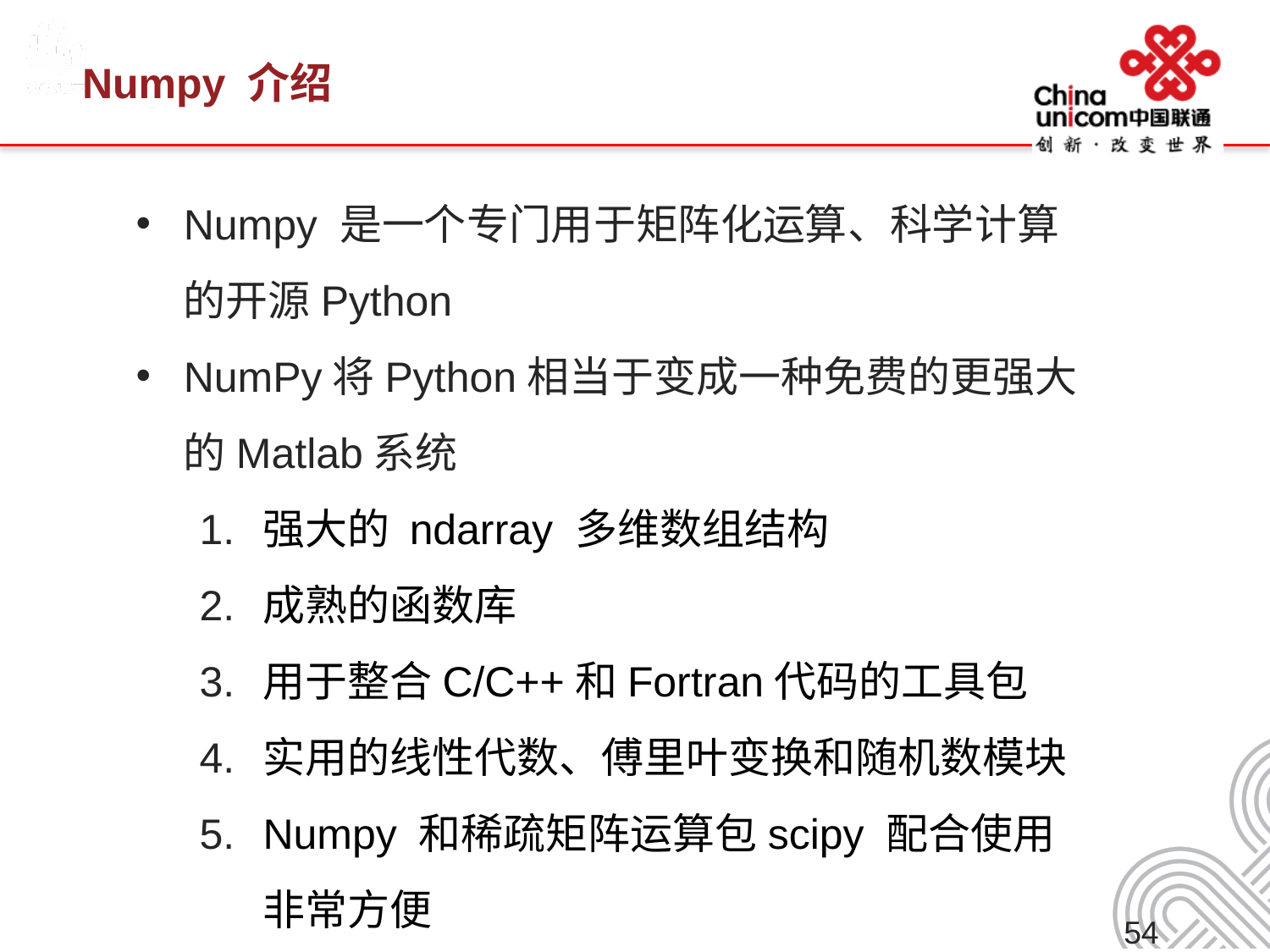

# Numpy 介绍
Numpy 是一个专门用于矩阵化运算、科学计算的开源Python
NumPy将Python相当于变成一种免费的更强大的Matlab系统
强大的 ndarray 多维数组结构
成熟的函数库
用于整合C/C++和Fortran代码的工具包
实用的线性代数、傅里叶变换和随机数模块
Numpy 和稀疏矩阵运算包scipy 配合使用非常方便